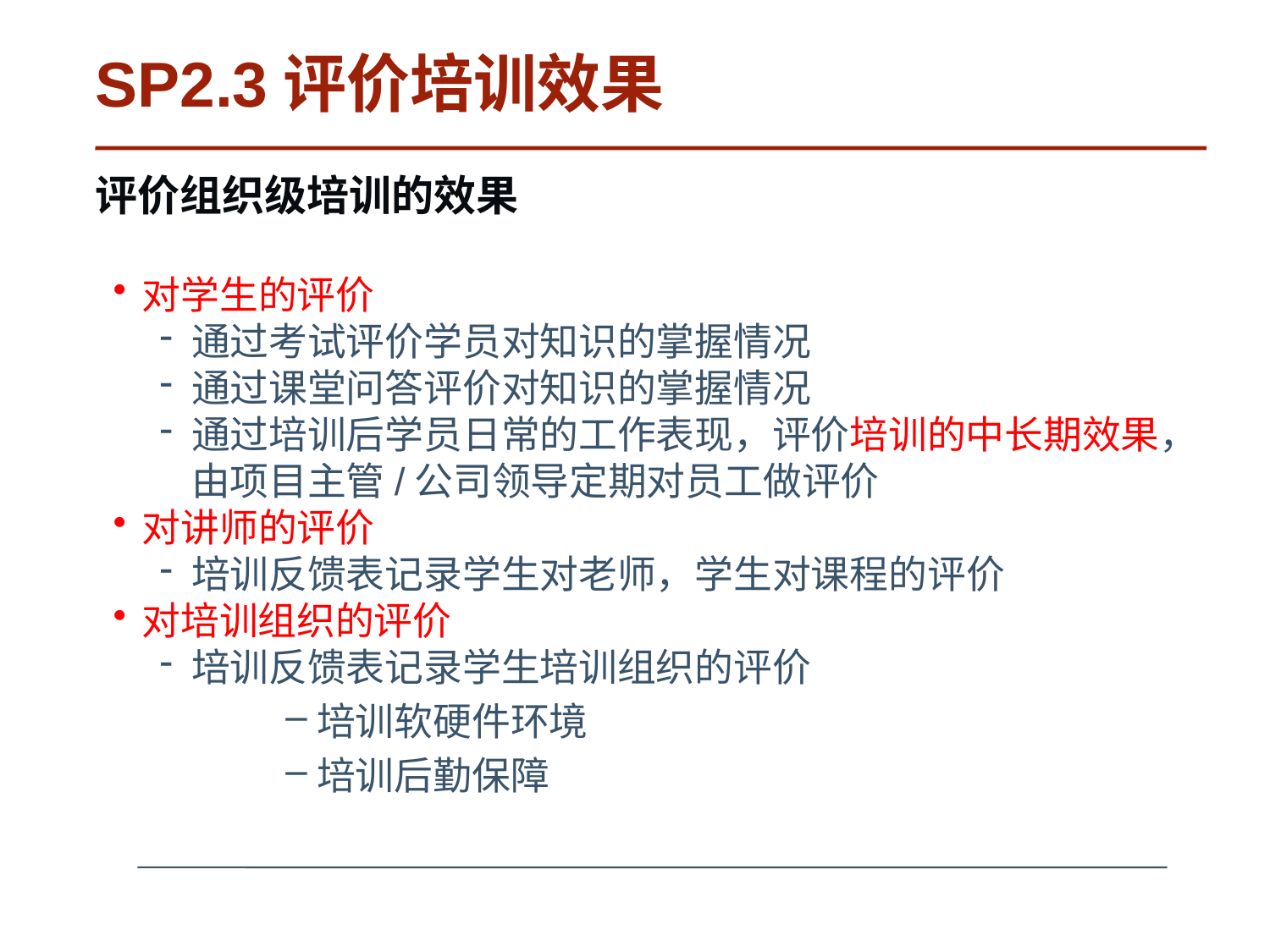

# SP2.3评价培训效果
评价组织级培训的效果

对学生的评价
通过考试评价学员对知识的掌握情况
通过课堂问答评价对知识的掌握情况
通过培训后学员日常的工作表现，评价培训的中长期效果，由项目主管/公司领导定期对员工做评价
对讲师的评价
培训反馈表记录学生对老师，学生对课程的评价
对培训组织的评价
培训反馈表记录学生培训组织的评价
培训软硬件环境
培训后勤保障